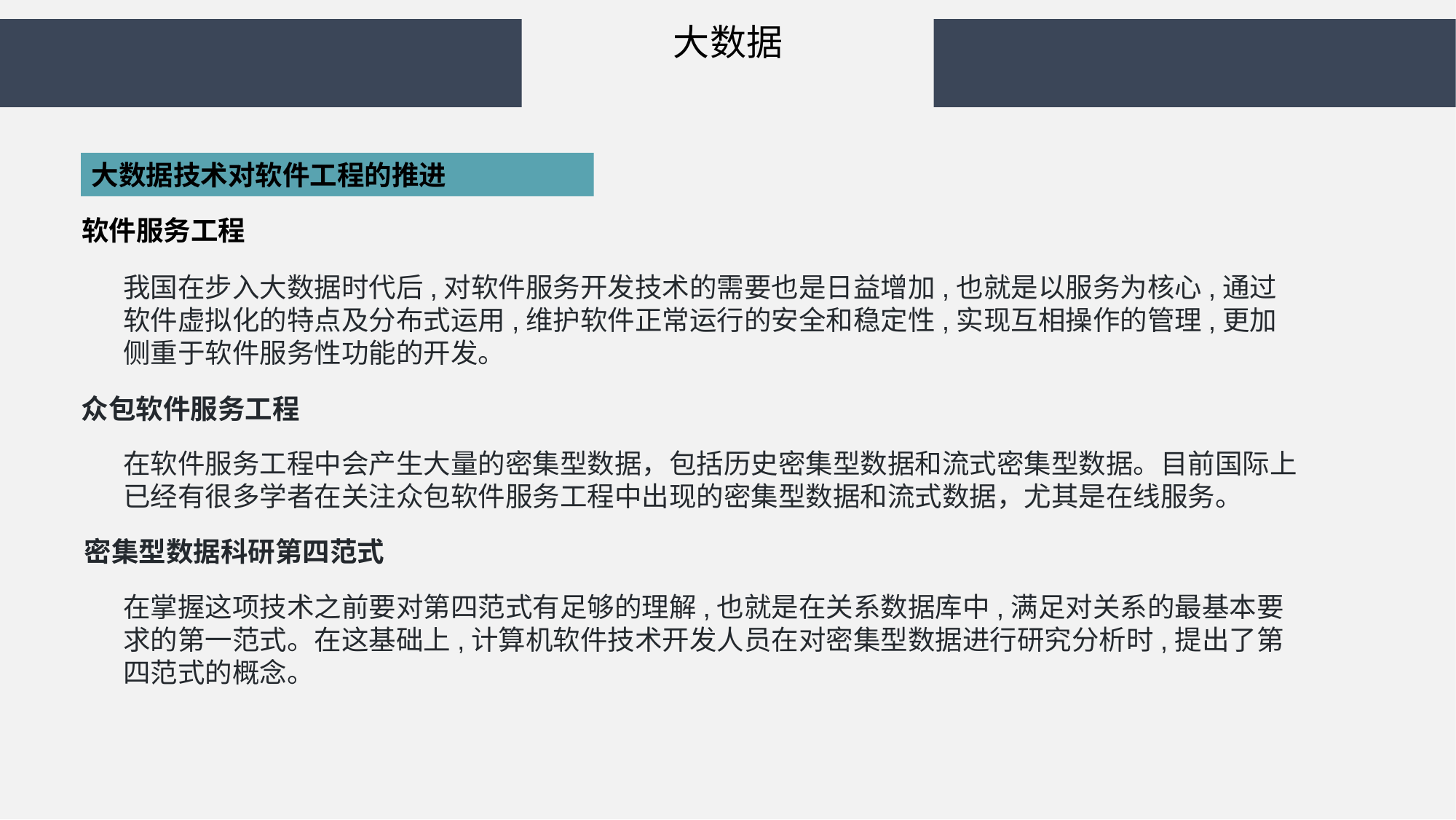

大数据

大数据技术对软件工程的推进
软件服务工程
我国在步入大数据时代后,对软件服务开发技术的需要也是日益增加,也就是以服务为核心,通过软件虚拟化的特点及分布式运用,维护软件正常运行的安全和稳定性,实现互相操作的管理,更加侧重于软件服务性功能的开发。
众包软件服务工程
在软件服务工程中会产生大量的密集型数据，包括历史密集型数据和流式密集型数据。目前国际上已经有很多学者在关注众包软件服务工程中出现的密集型数据和流式数据，尤其是在线服务。
密集型数据科研第四范式
在掌握这项技术之前要对第四范式有足够的理解,也就是在关系数据库中,满足对关系的最基本要求的第一范式。在这基础上,计算机软件技术开发人员在对密集型数据进行研究分析时,提出了第四范式的概念。